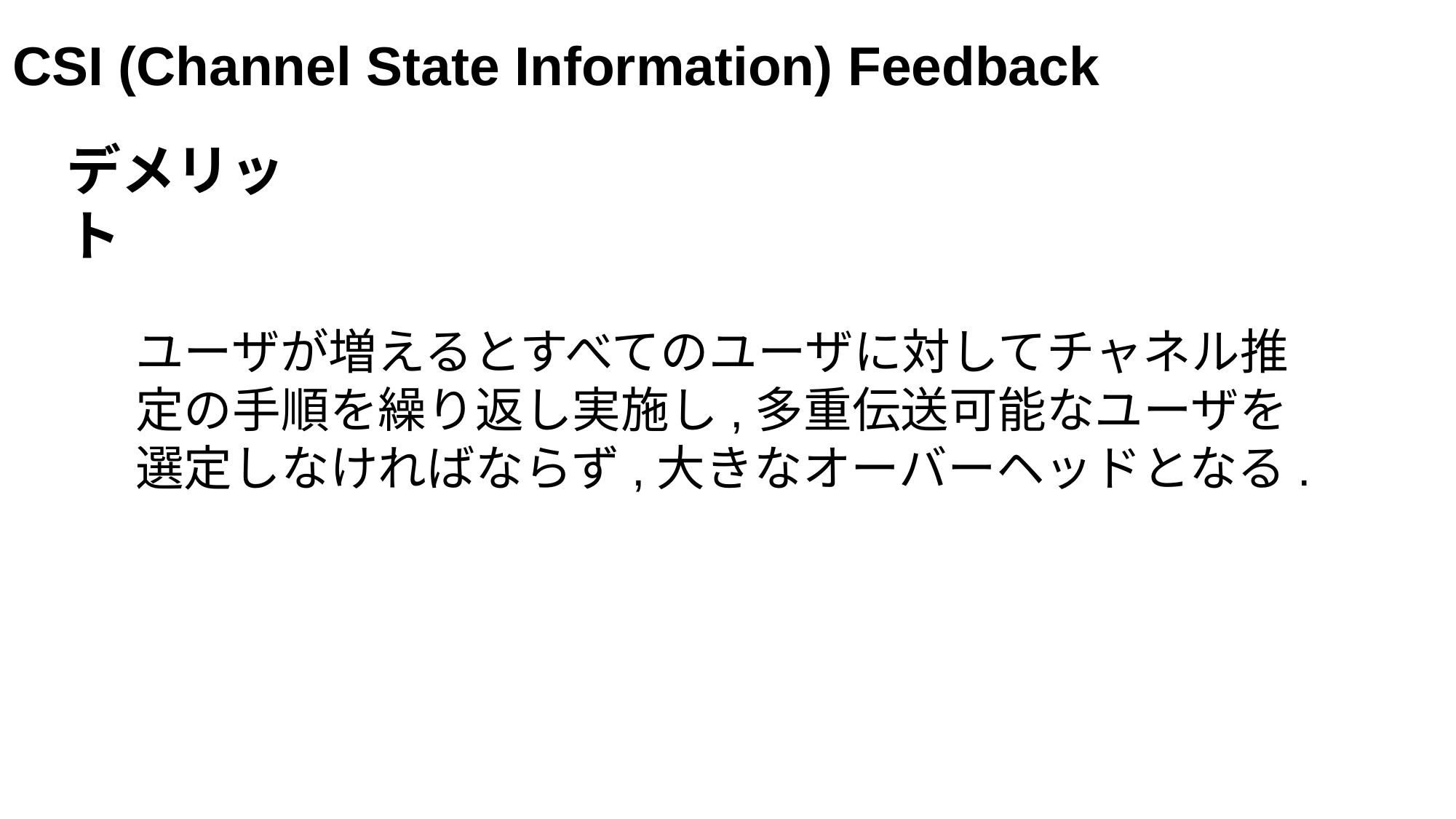

CSI (Channel State Information) Feedback
デメリット
ユーザが増えるとすべてのユーザに対してチャネル推定の手順を繰り返し実施し,多重伝送可能なユーザを選定しなければならず,大きなオーバーヘッドとなる.